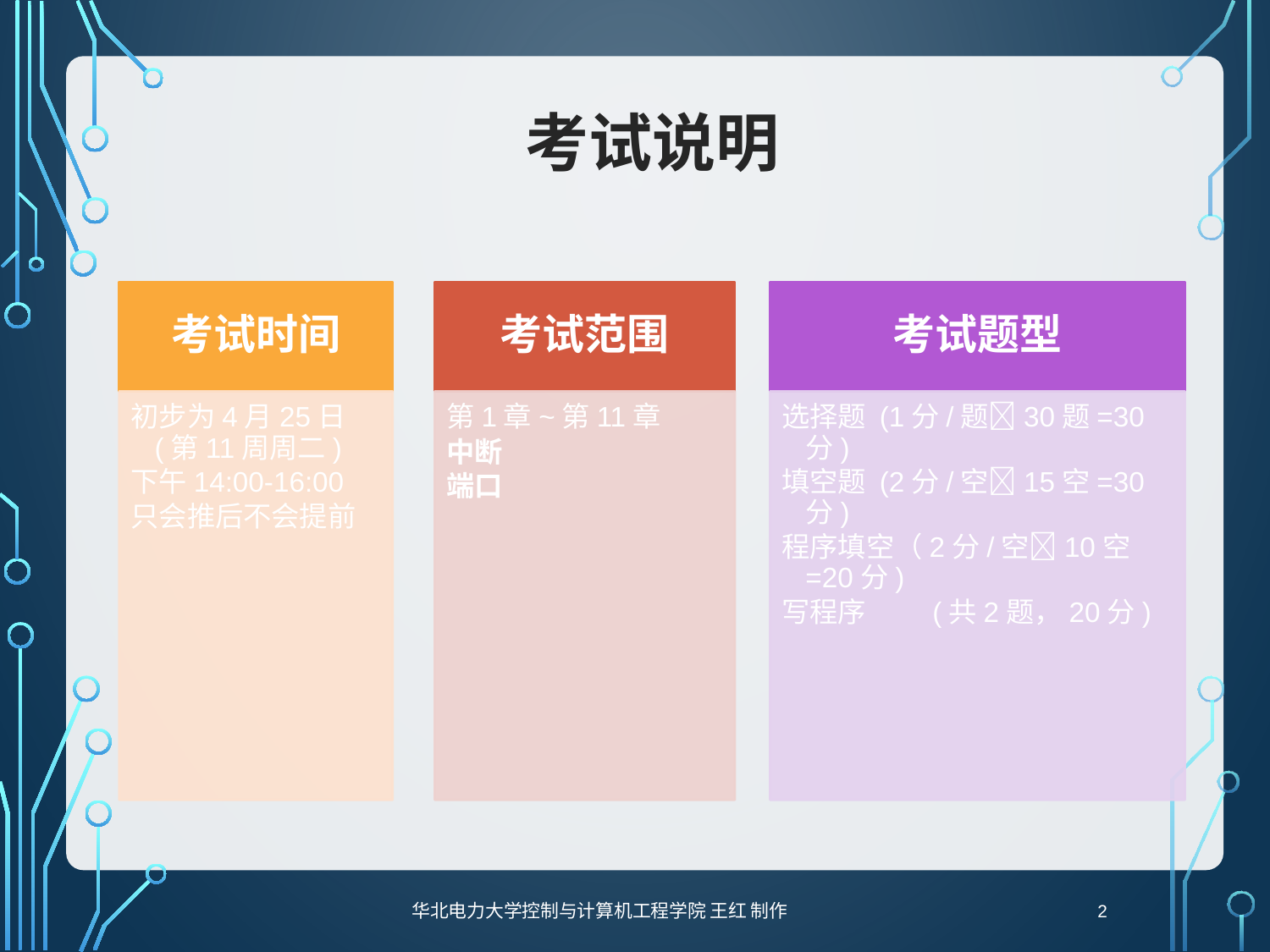

# 考试说明
考试时间
初步为4月25日
(第11周周二)
下午14:00-16:00
只会推后不会提前
考试范围
第1章~第11章
中断
端口
考试题型
选择题 (1分/题×30题=30分)
填空题 (2分/空×15空=30分)
程序填空（2分/空×10空=20分)
写程序	(共2题，20分)
2
华北电力大学控制与计算机工程学院 王红 制作